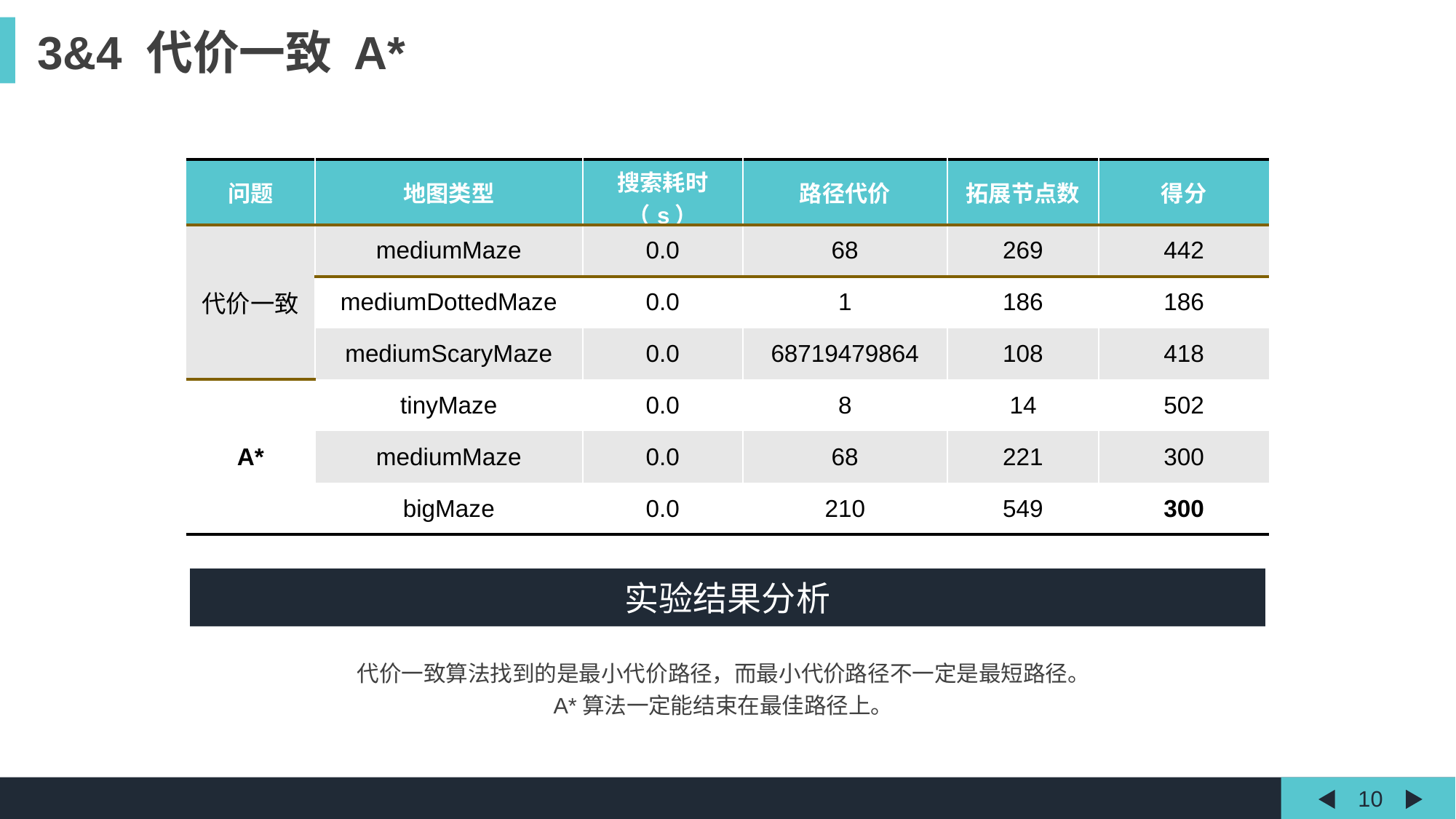

3&4 代价一致 A*
| 问题 | 地图类型 | 搜索耗时（s） | 路径代价 | 拓展节点数 | 得分 |
| --- | --- | --- | --- | --- | --- |
| 代价一致 | mediumMaze | 0.0 | 68 | 269 | 442 |
|  | mediumDottedMaze | 0.0 | 1 | 186 | 186 |
|  | mediumScaryMaze | 0.0 | 68719479864 | 108 | 418 |
| A\* | tinyMaze | 0.0 | 8 | 14 | 502 |
|  | mediumMaze | 0.0 | 68 | 221 | 300 |
|  | bigMaze | 0.0 | 210 | 549 | 300 |
实验结果分析
代价一致算法找到的是最小代价路径，而最小代价路径不一定是最短路径。
A*算法一定能结束在最佳路径上。